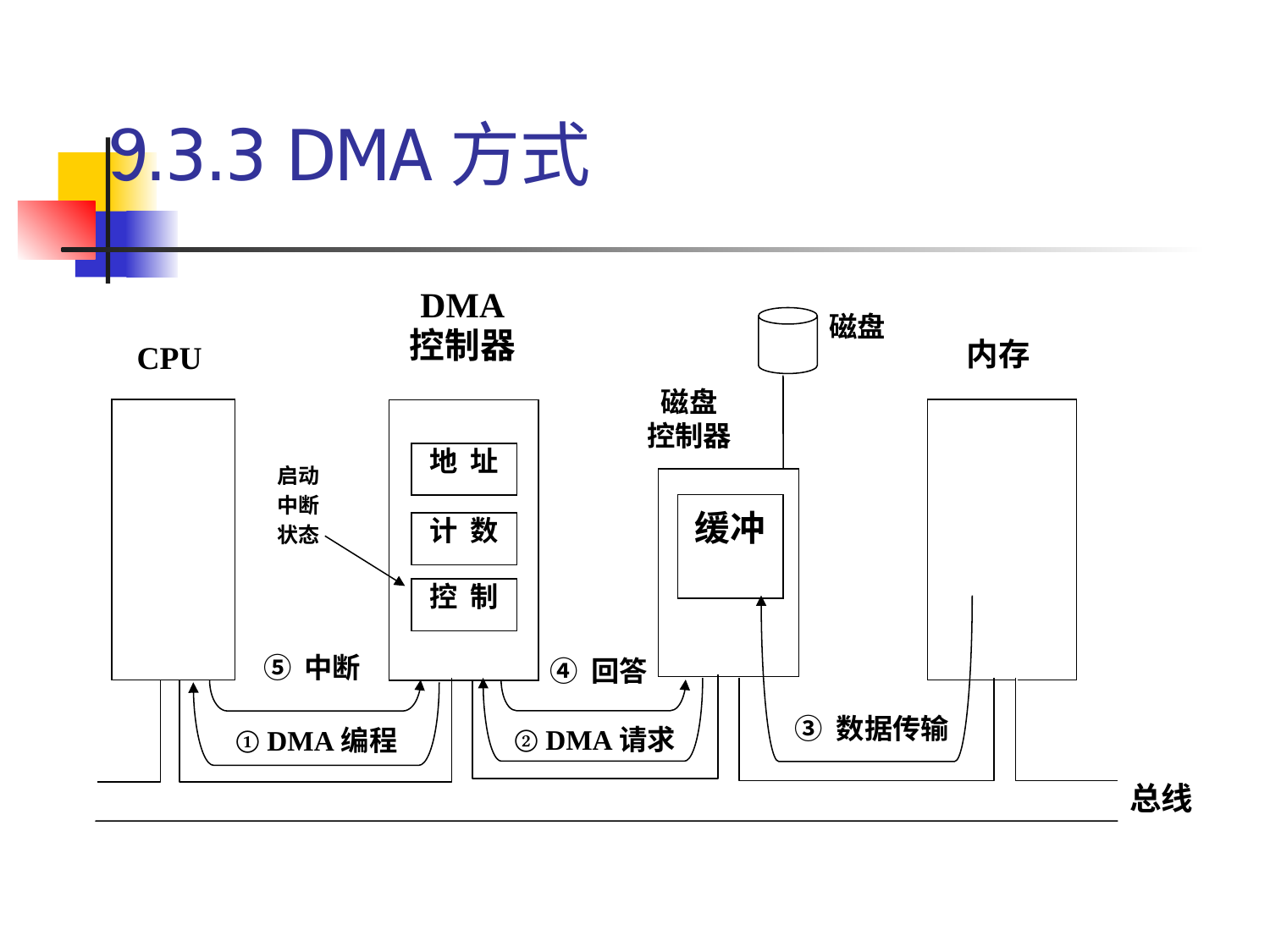

# 9.3.3 DMA方式
DMA
控制器

磁盘
内存
CPU

磁盘
控制器

地  址
计  数
控  制
启动
中断
状态

缓冲

⑤ 中断
④ 回答

③ 数据传输
② DMA请求
① DMA编程
总线